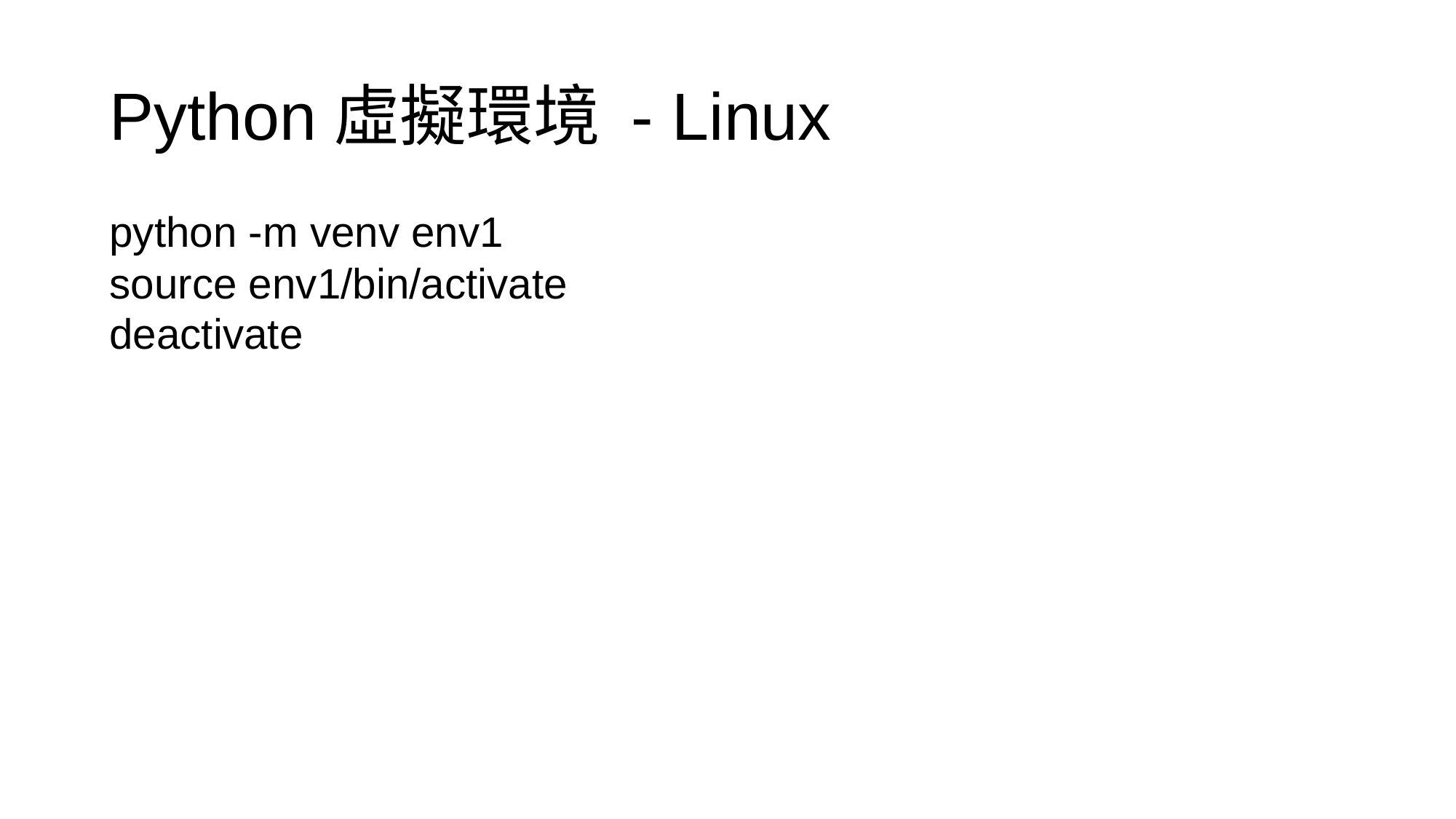

# Python虛擬環境 - Linux
python -m venv env1
source env1/bin/activate
deactivate